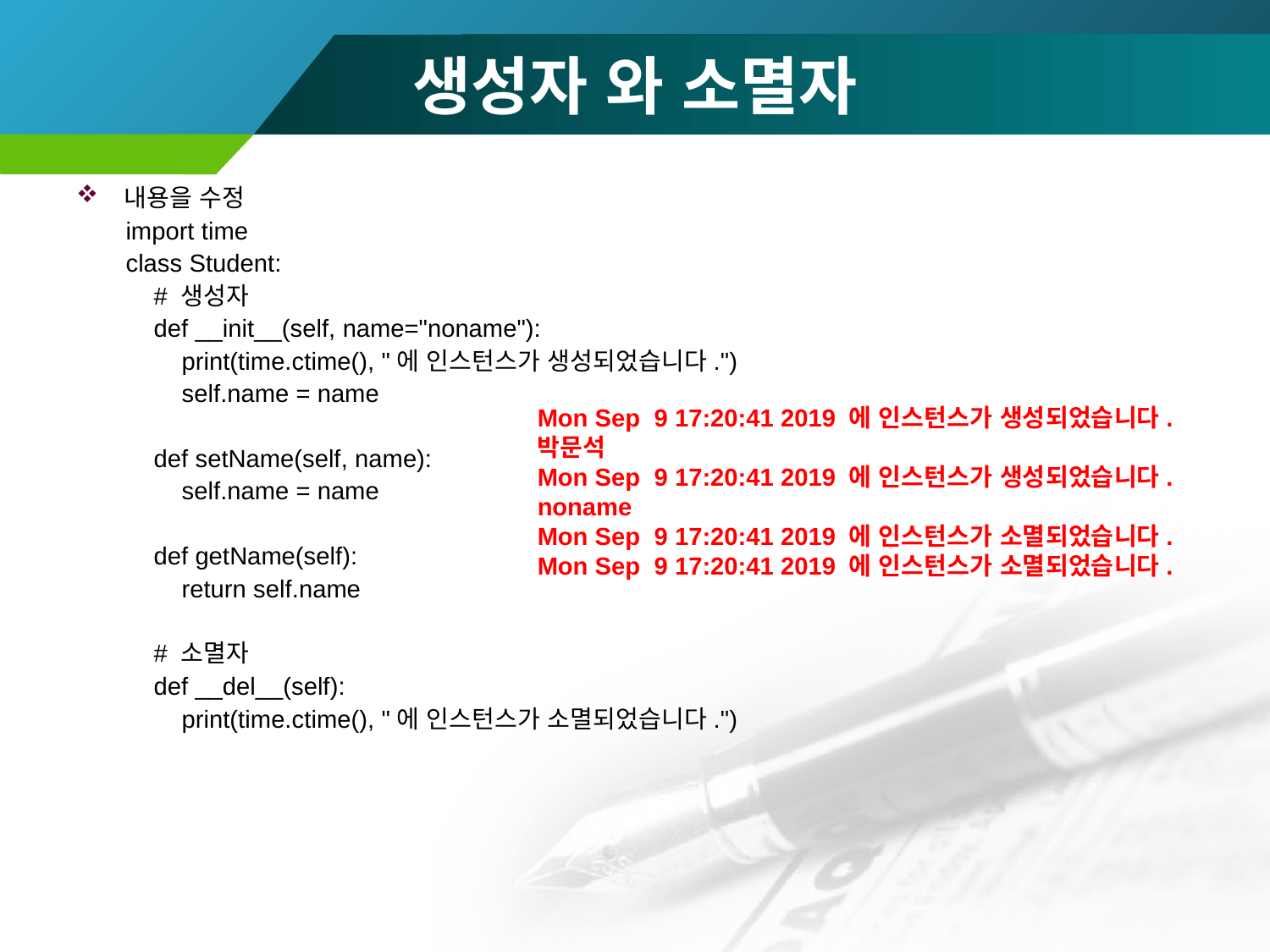

# 생성자 와 소멸자
내용을 수정
import time
class Student:
    # 생성자
    def __init__(self, name="noname"):
        print(time.ctime(), "에 인스턴스가 생성되었습니다.")
        self.name = name

    def setName(self, name):
        self.name = name

    def getName(self):
        return self.name

    # 소멸자
    def __del__(self):
        print(time.ctime(), "에 인스턴스가 소멸되었습니다.")

Mon Sep  9 17:20:41 2019 에 인스턴스가 생성되었습니다.
박문석
Mon Sep  9 17:20:41 2019 에 인스턴스가 생성되었습니다.
noname
Mon Sep  9 17:20:41 2019 에 인스턴스가 소멸되었습니다.
Mon Sep  9 17:20:41 2019 에 인스턴스가 소멸되었습니다.